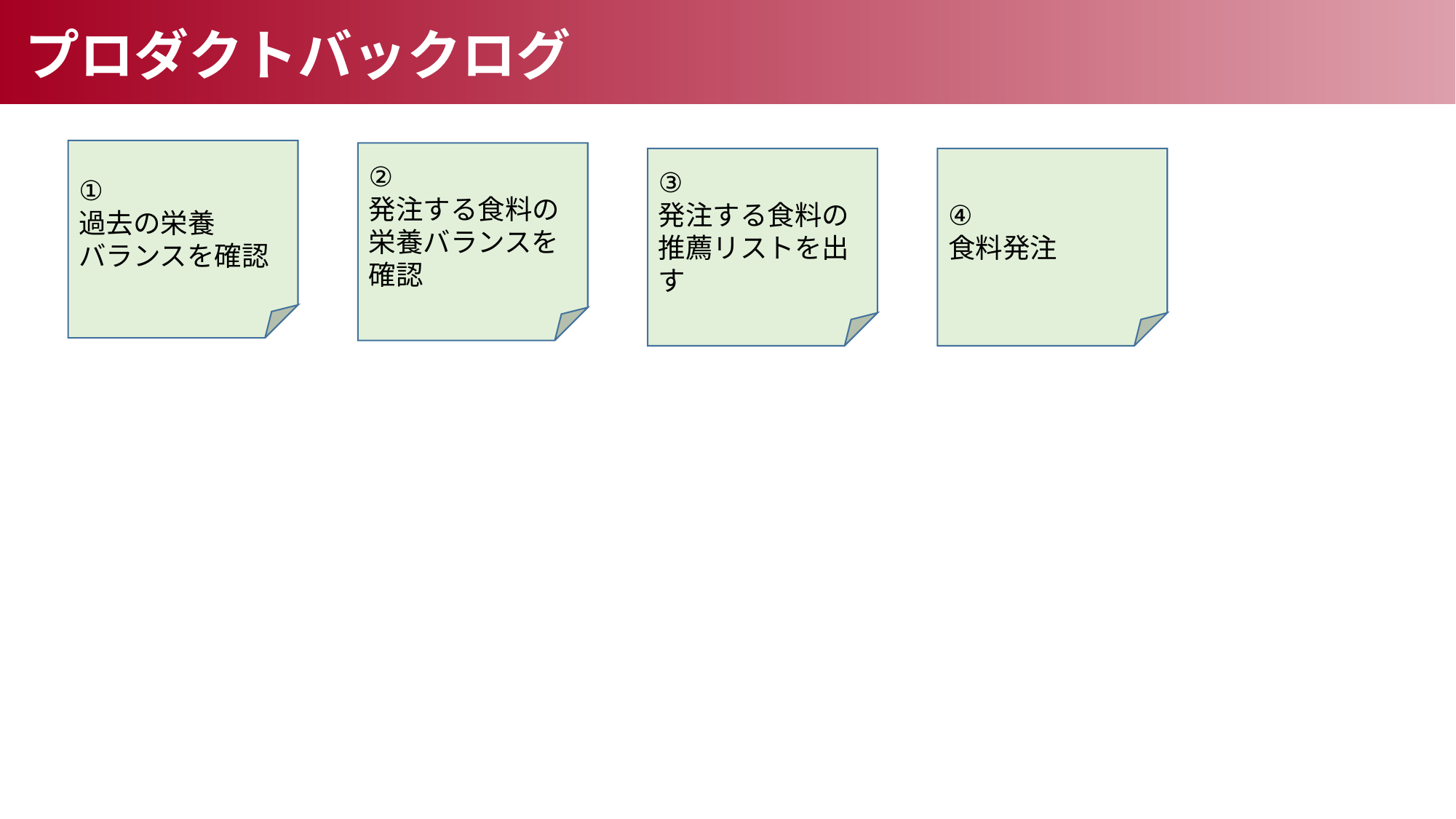

プロダクトバックログ
①
過去の栄養
バランスを確認
②
発注する食料の栄養バランスを確認
③
発注する食料の推薦リストを出す
④
食料発注